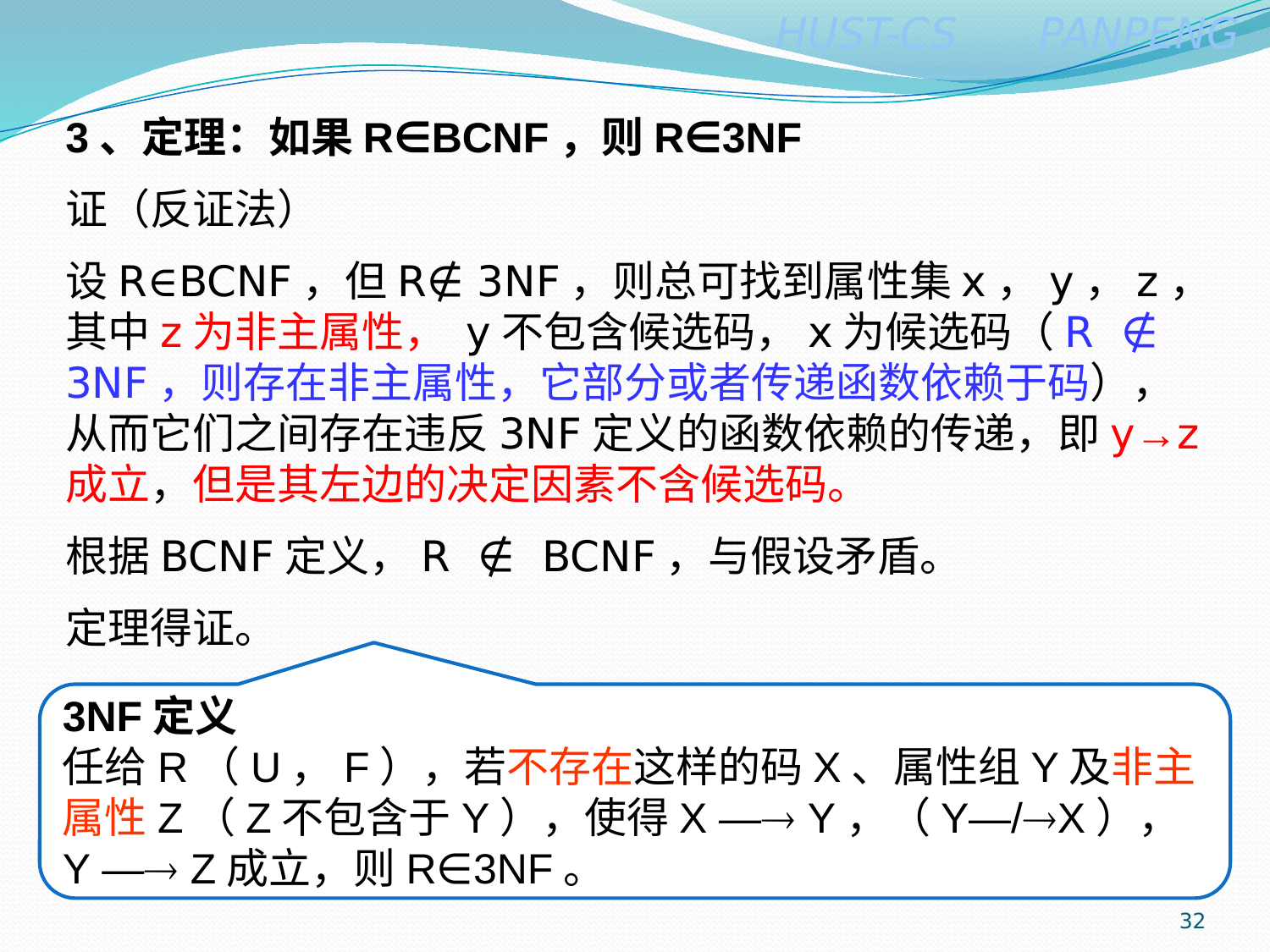

3、定理：如果R∈BCNF，则R∈3NF
证（反证法）
设R∈BCNF，但R∉ 3NF，则总可找到属性集x，y，z，其中z为非主属性， y不包含候选码，x为候选码（R  ∉   3NF，则存在非主属性，它部分或者传递函数依赖于码），从而它们之间存在违反3NF定义的函数依赖的传递，即y→z成立，但是其左边的决定因素不含候选码。
根据BCNF定义，R  ∉  BCNF，与假设矛盾。
定理得证。
3NF定义
任给R（U，F），若不存在这样的码X、属性组Y及非主属性Z（Z不包含于Y），使得X —→ Y，（Y—/→X）， Y —→ Z成立，则R∈3NF。
32